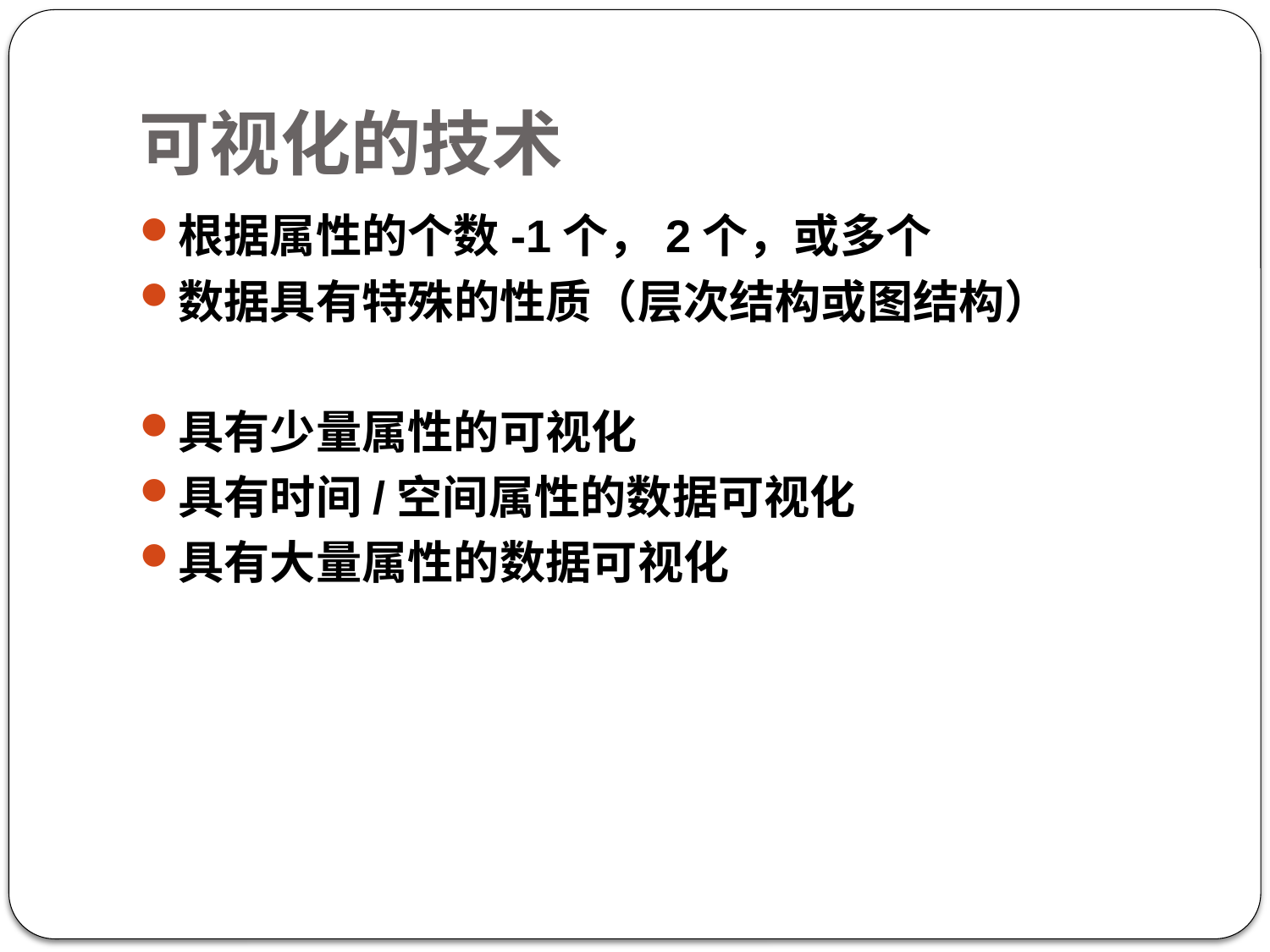

# 可视化的技术
根据属性的个数-1个，2个，或多个
数据具有特殊的性质（层次结构或图结构）

具有少量属性的可视化
具有时间/空间属性的数据可视化
具有大量属性的数据可视化